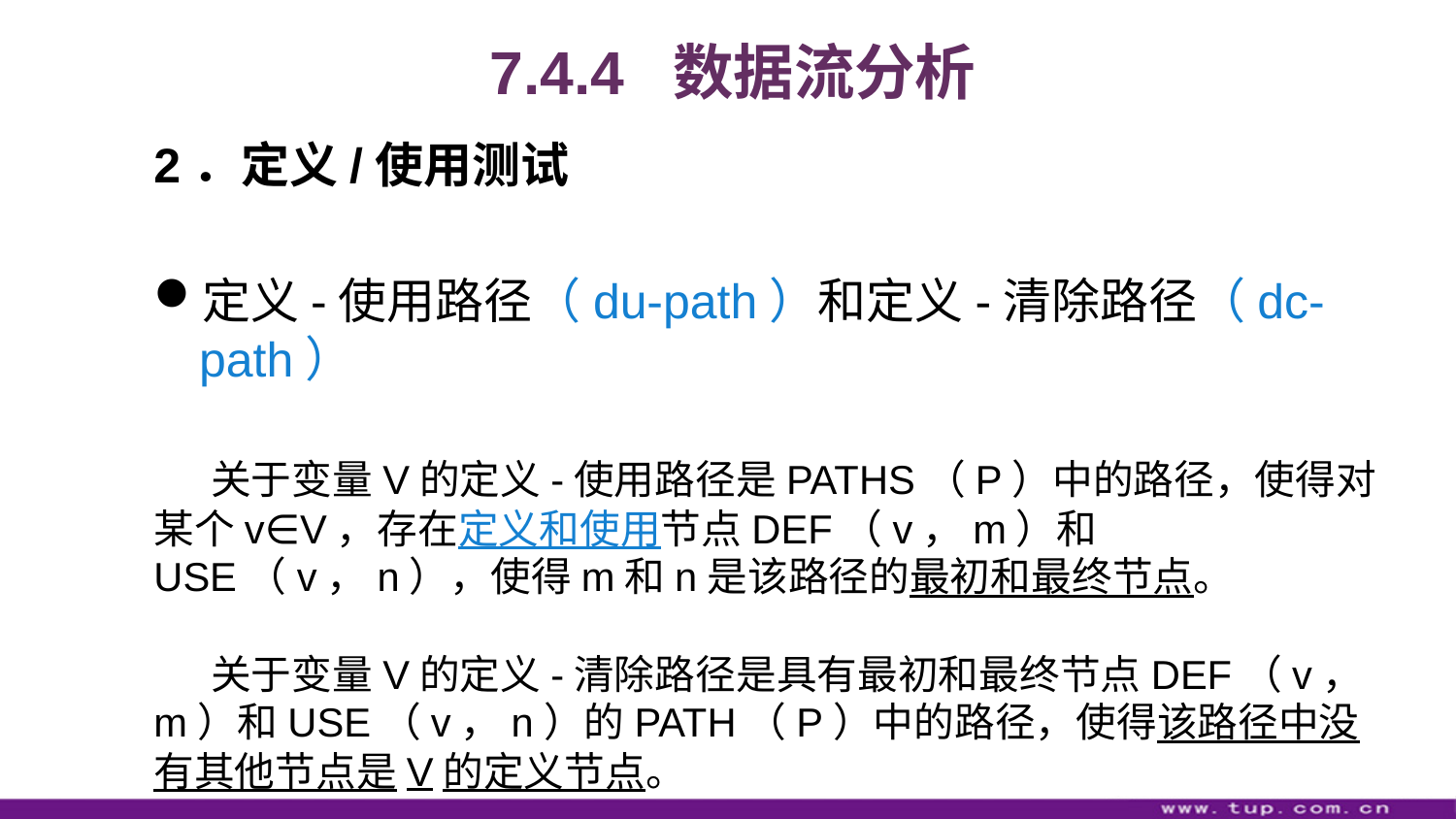

7.4.4  数据流分析
2．定义/使用测试

定义-使用路径（du-path）和定义-清除路径（dc-path）

关于变量V的定义-使用路径是PATHS（P）中的路径，使得对某个v∈V，存在定义和使用节点DEF（v，m）和USE（v，n），使得m和n是该路径的最初和最终节点。

关于变量V的定义-清除路径是具有最初和最终节点DEF（v，m）和USE（v，n）的PATH（P）中的路径，使得该路径中没有其他节点是V的定义节点。